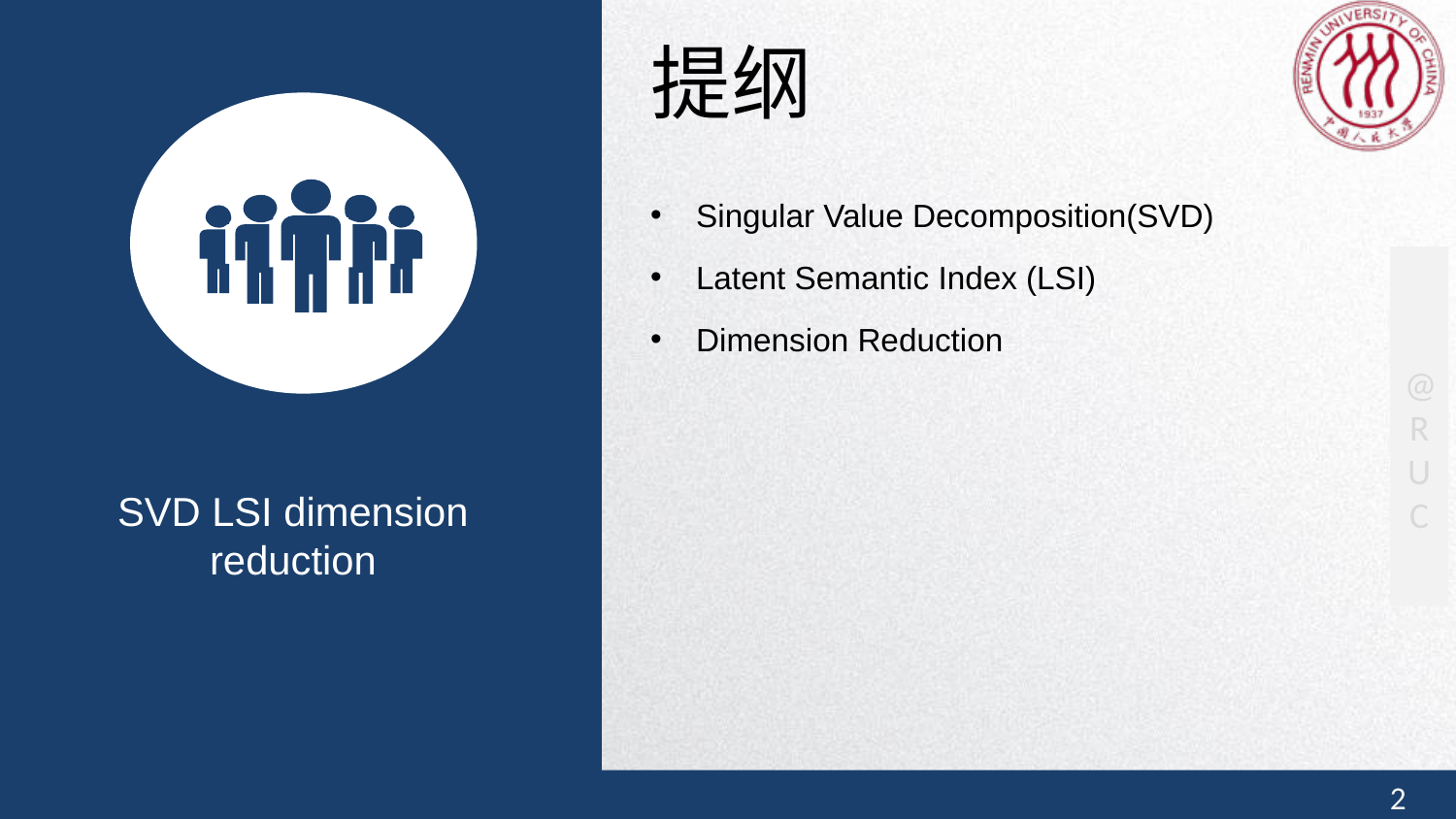

提纲

Singular Value Decomposition(SVD)
Latent Semantic Index (LSI)
Dimension Reduction
SVD LSI dimension reduction